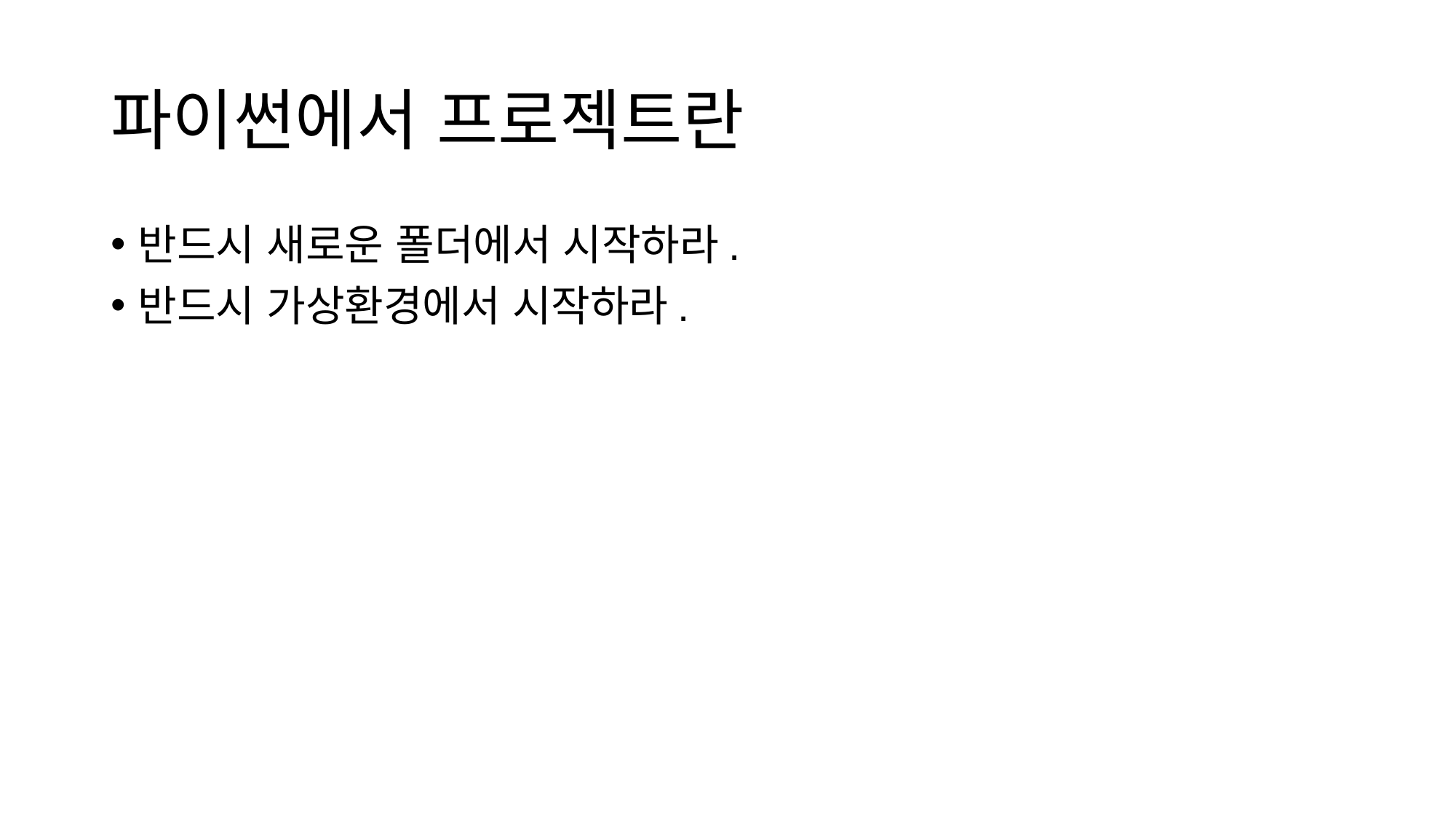

# 파이썬에서 프로젝트란
반드시 새로운 폴더에서 시작하라.
반드시 가상환경에서 시작하라.